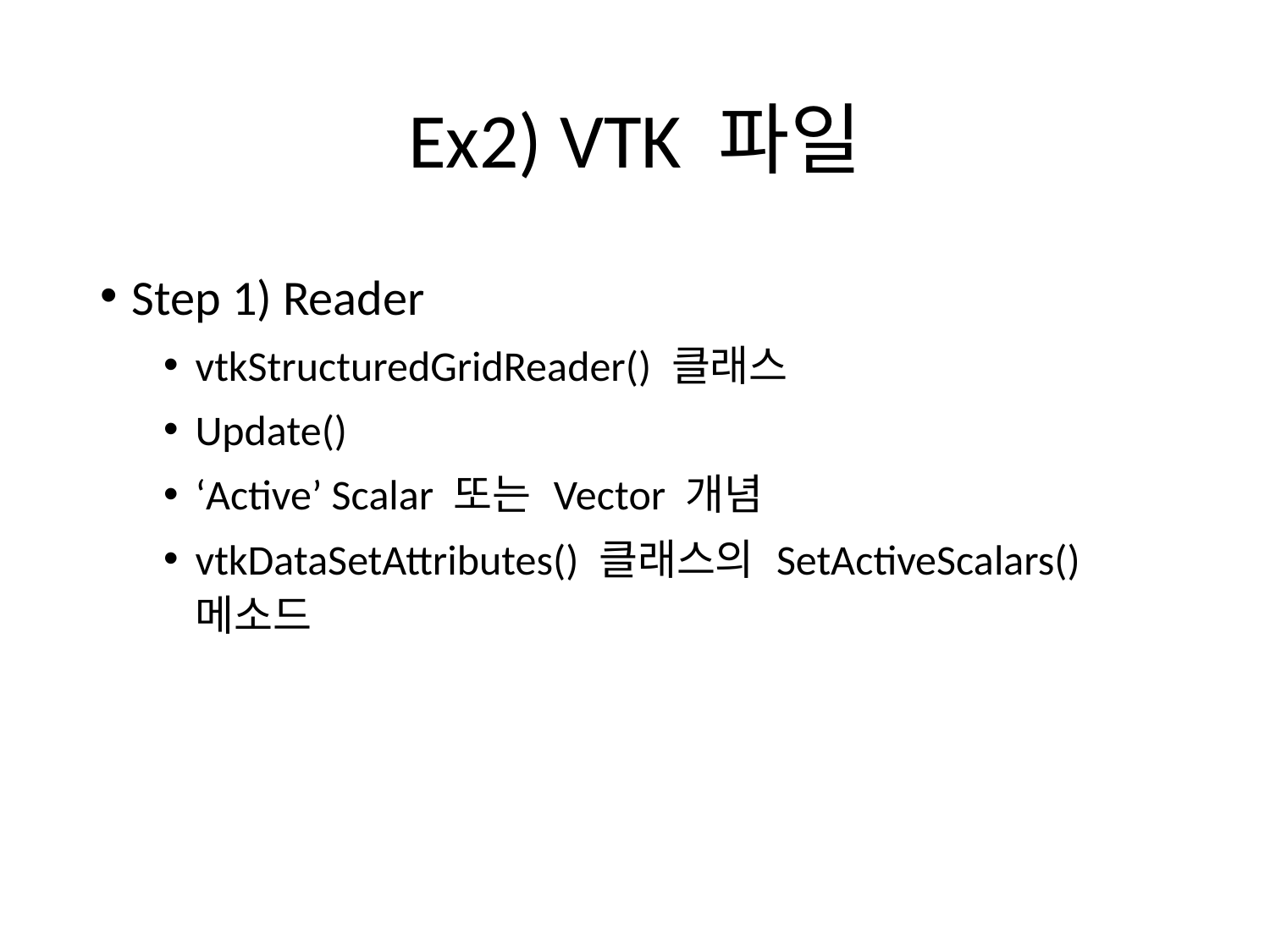

# Ex2) VTK 파일
Step 1) Reader
vtkStructuredGridReader() 클래스
Update()
‘Active’ Scalar 또는 Vector 개념
vtkDataSetAttributes() 클래스의 SetActiveScalars() 메소드